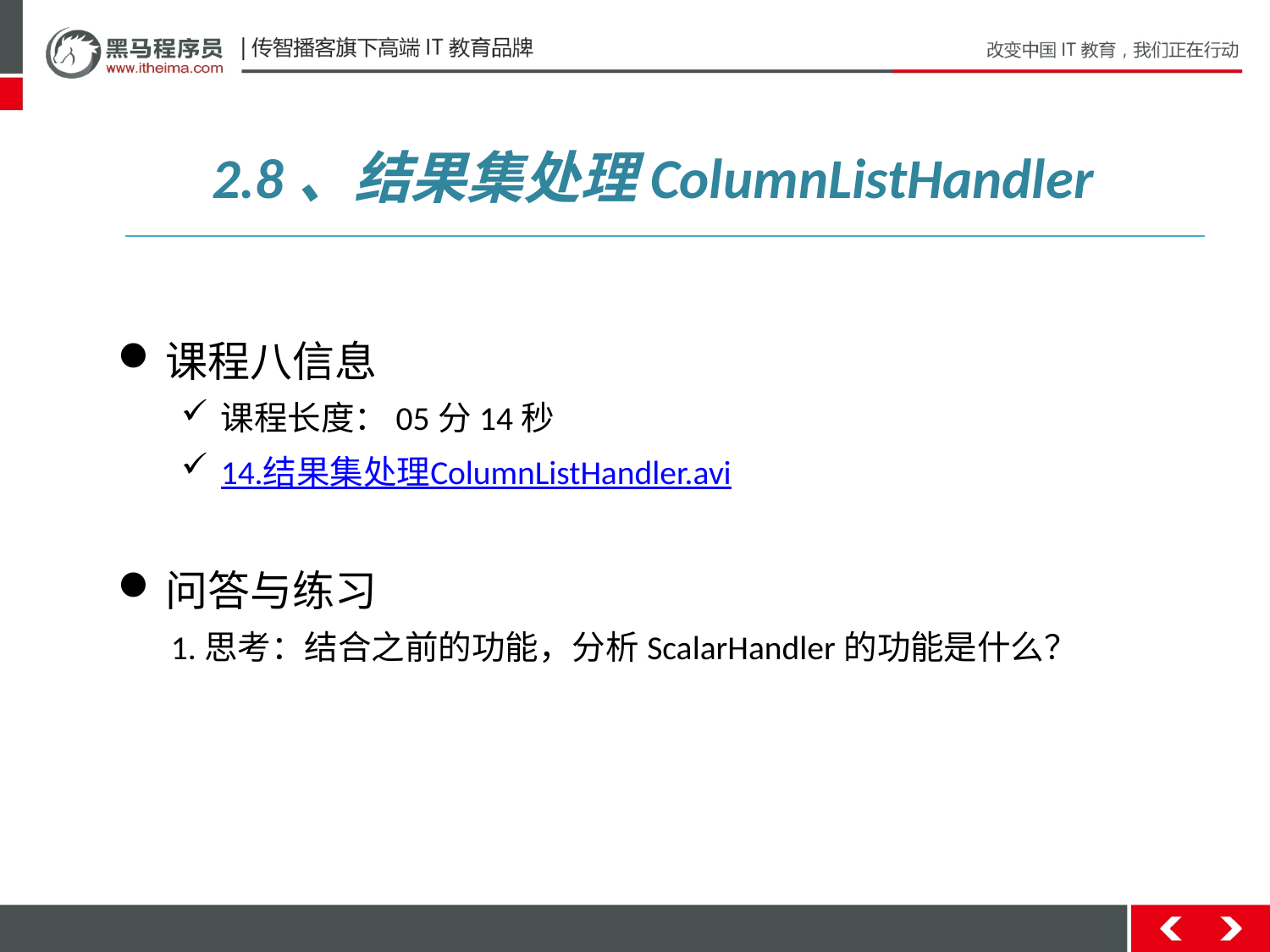

2.8、结果集处理ColumnListHandler

课程八信息
课程长度：05分14秒
14.结果集处理ColumnListHandler.avi

问答与练习
       1.思考：结合之前的功能，分析ScalarHandler的功能是什么？